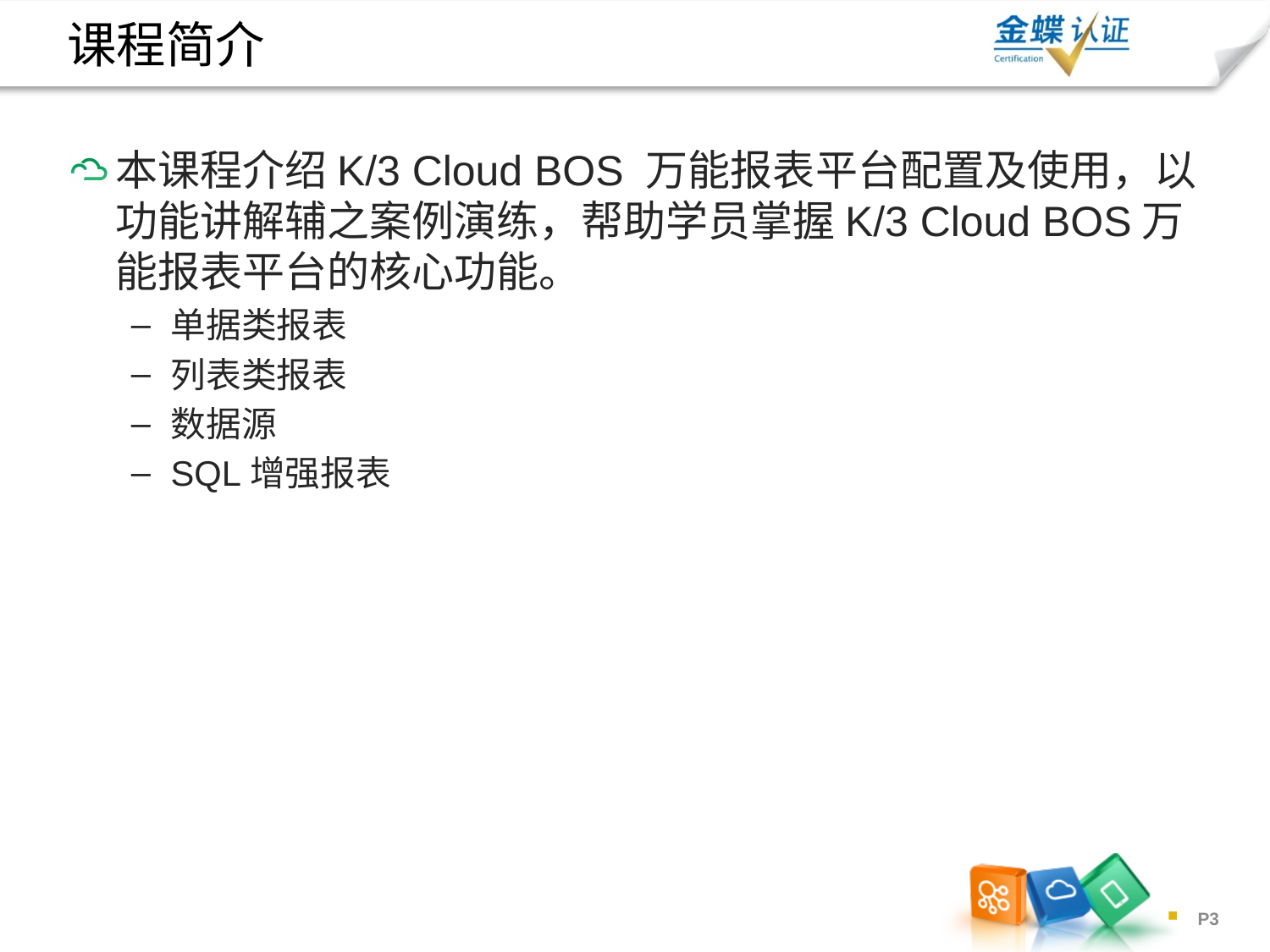

# 课程简介
本课程介绍K/3 Cloud BOS 万能报表平台配置及使用，以功能讲解辅之案例演练，帮助学员掌握K/3 Cloud BOS万能报表平台的核心功能。
单据类报表
列表类报表
数据源
SQL增强报表